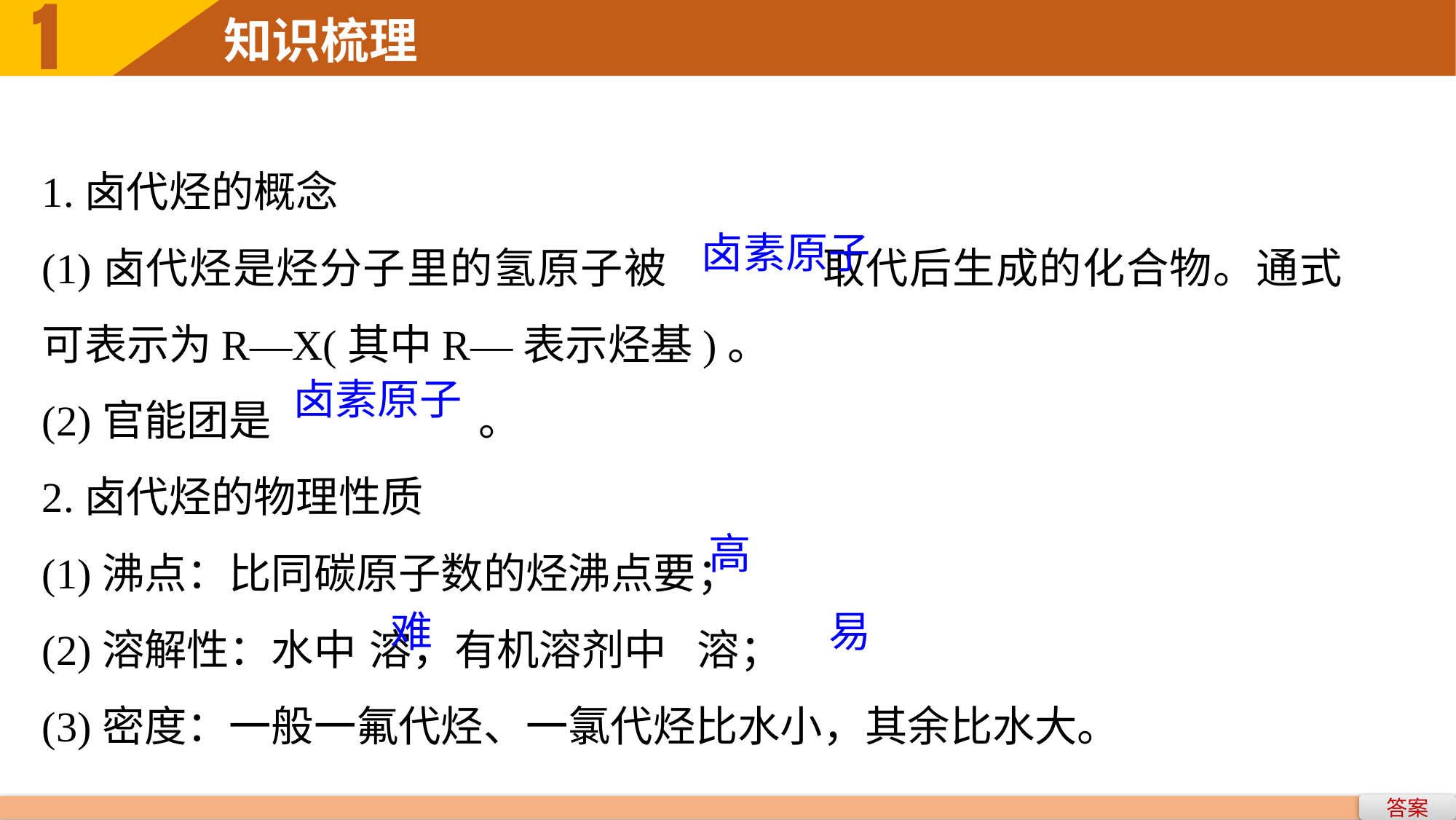

1

知识梳理
1.卤代烃的概念
(1)卤代烃是烃分子里的氢原子被		取代后生成的化合物。通式可表示为R—X(其中R—表示烃基)。
(2)官能团是		。
2.卤代烃的物理性质
(1)沸点：比同碳原子数的烃沸点要	；
(2)溶解性：水中	溶，有机溶剂中	溶；
(3)密度：一般一氟代烃、一氯代烃比水小，其余比水大。
卤素原子
卤素原子
高
难
易
答案